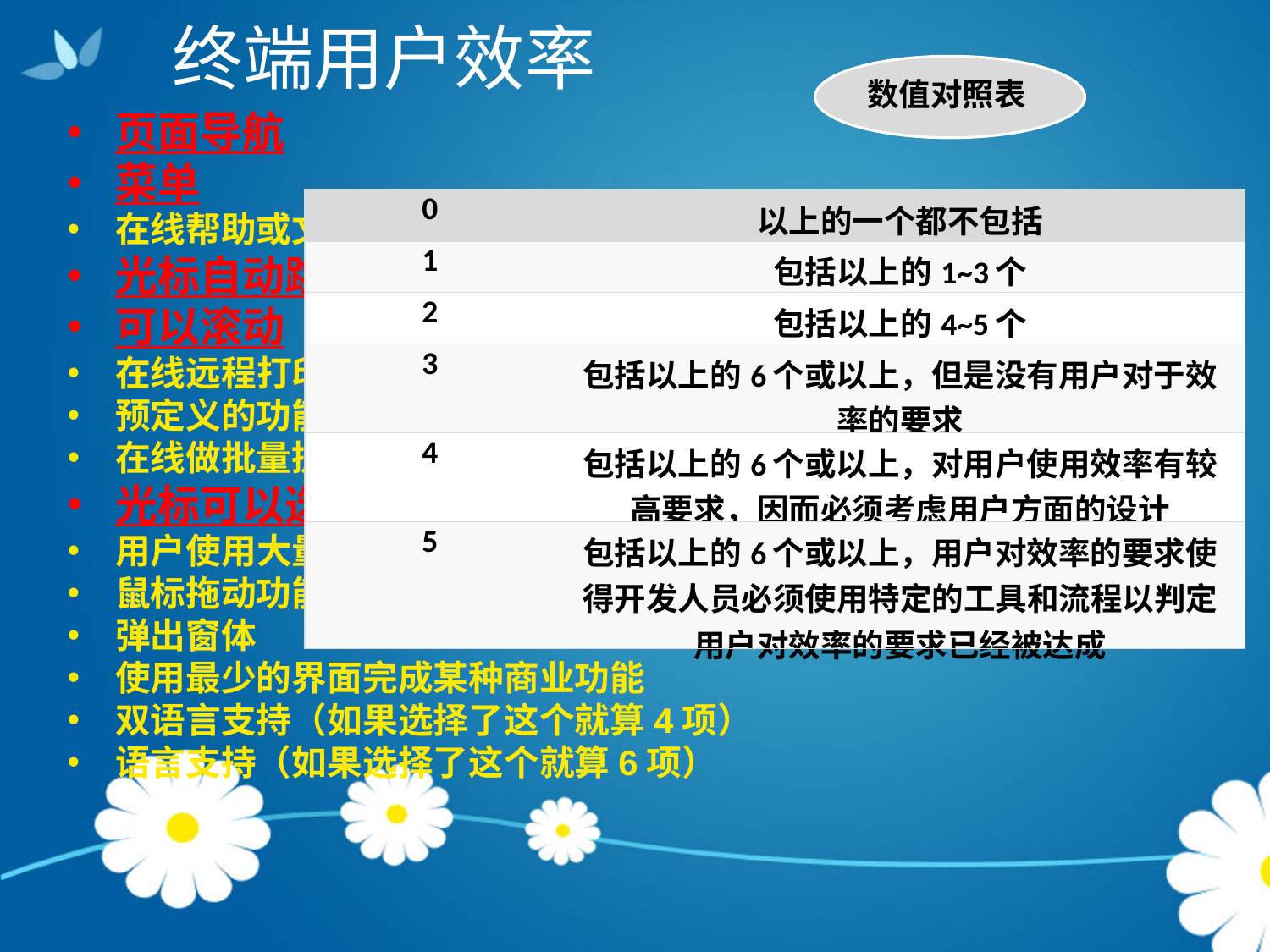

终端用户效率
数值对照表
页面导航
菜单
在线帮助或文档
光标自动跳转
可以滚动
在线远程打印
预定义的功能键
在线做批量提交任务
光标可以选取界面上的数据
用户使用大量反白显示、重点显示、下划线或其他的标识
鼠标拖动功能
弹出窗体
使用最少的界面完成某种商业功能
双语言支持（如果选择了这个就算4项）
语言支持（如果选择了这个就算6项）

| 0 | 以上的一个都不包括 |
| --- | --- |
| 1 | 包括以上的1~3个 |
| 2 | 包括以上的4~5个 |
| 3 | 包括以上的6个或以上，但是没有用户对于效率的要求 |
| 4 | 包括以上的6个或以上，对用户使用效率有较高要求，因而必须考虑用户方面的设计 |
| 5 | 包括以上的6个或以上，用户对效率的要求使得开发人员必须使用特定的工具和流程以判定用户对效率的要求已经被达成 |